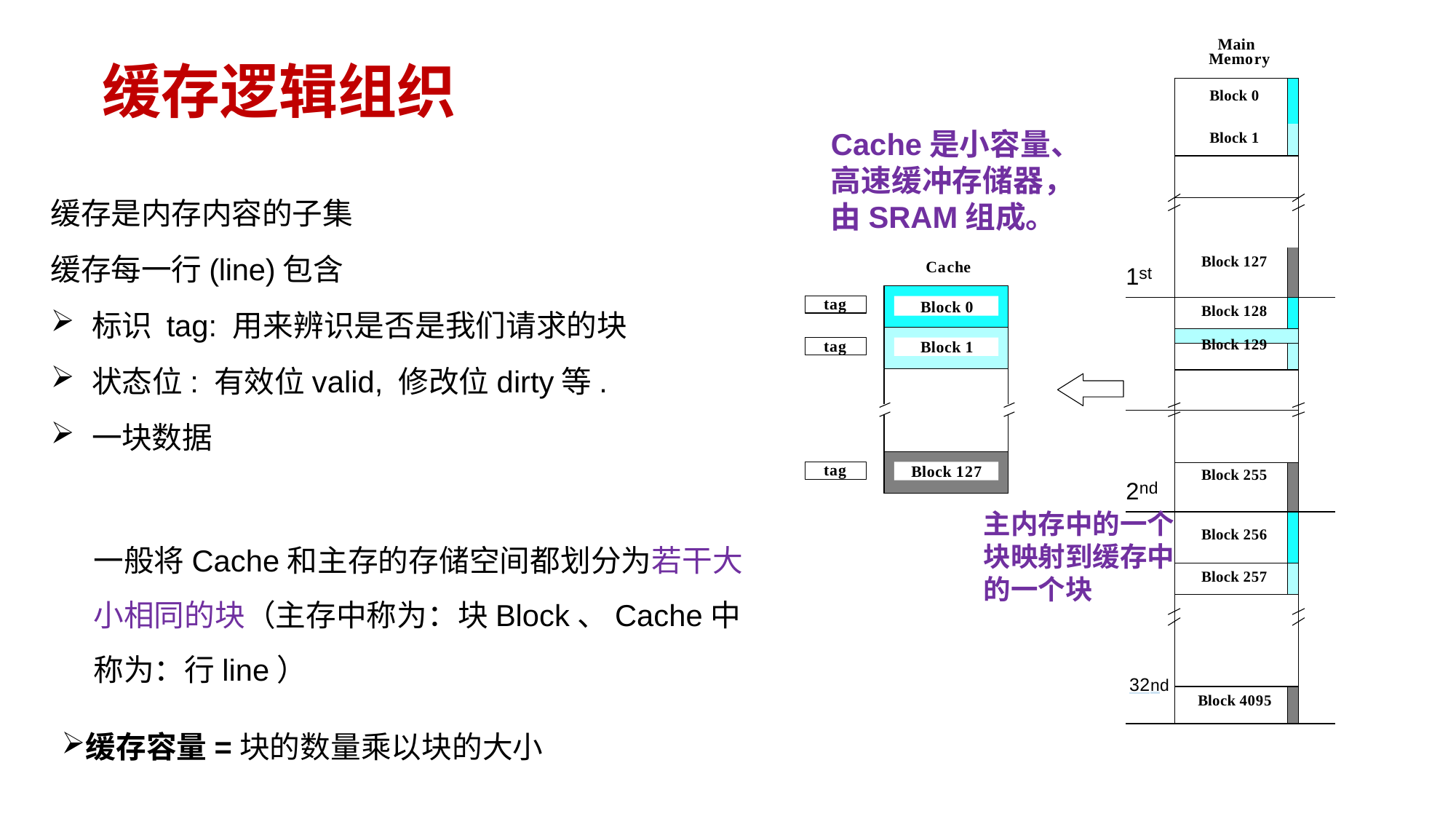

Main  Memory
# 缓存逻辑组织
|  | Block 0 |  |  |
| --- | --- | --- | --- |
|  | Block 1 |  |  |
|  |  |  |  |
| 1st |  |  |  |
|  | Block 127 |  |  |
|  | Block 128 |  |  |
|  |  |  |  |
|  | Block 129 |  |  |
|  |  |  |  |
| 2nd |  |  |  |
|  | Block 255 |  |  |
| 32nd | Block 256 |  |  |
|  | Block 257 |  |  |
|  |  |  |  |
|  | Block 4095 |  |  |
Cache是小容量、高速缓冲存储器，由SRAM组成。
缓存是内存内容的子集
缓存每一行(line)包含
标识 tag: 用来辨识是否是我们请求的块
状态位: 有效位valid, 修改位dirty等.
一块数据

Cache

tag
Block 0
tag
Block 1

tag
Block 127
主内存中的一个块映射到缓存中的一个块
一般将Cache和主存的存储空间都划分为若干大小相同的块（主存中称为：块Block、Cache中称为：行line）

缓存容量=块的数量乘以块的大小